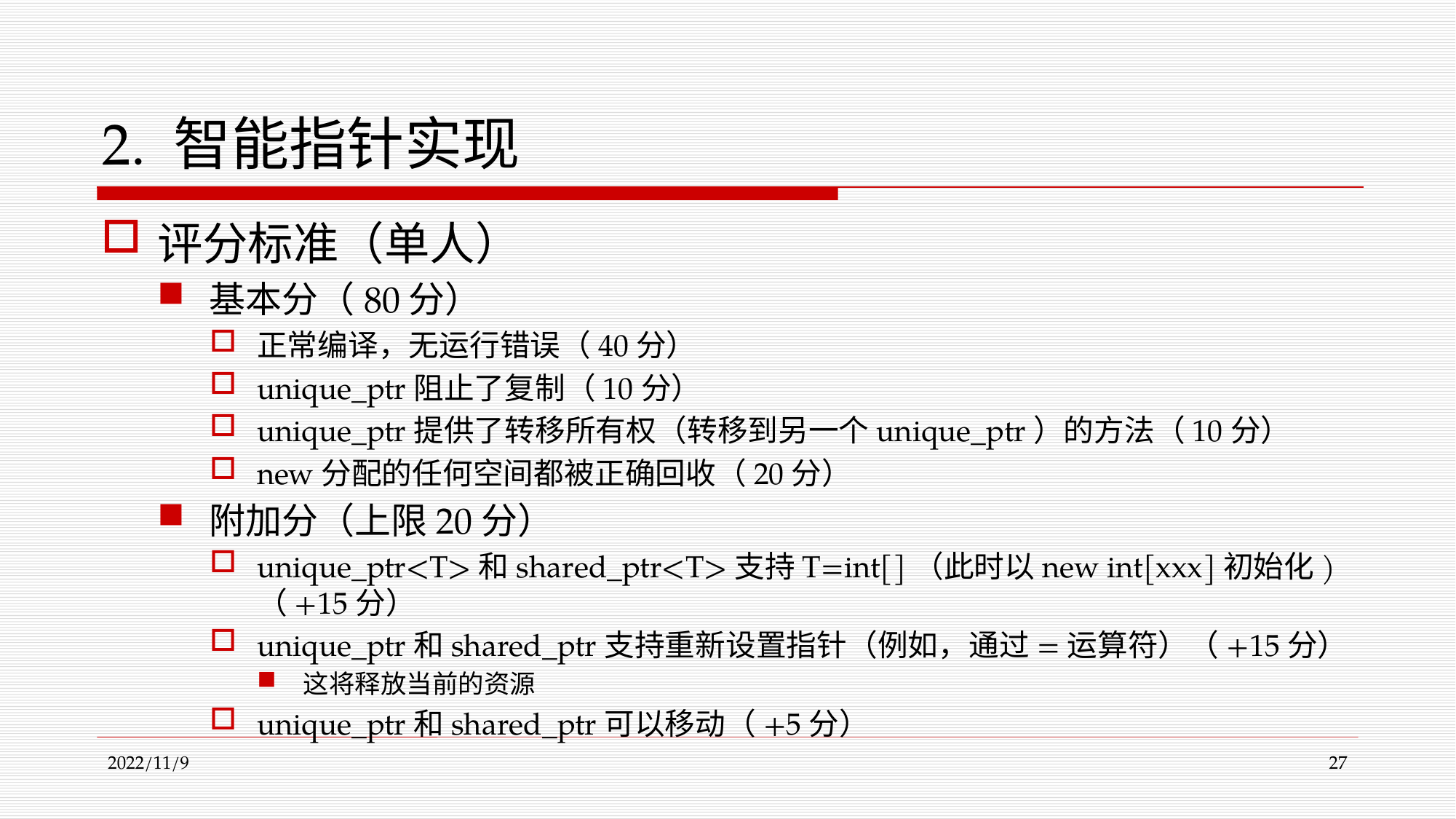

# 2. 智能指针实现
评分标准（单人）
基本分（80分）
正常编译，无运行错误（40分）
unique_ptr阻止了复制（10分）
unique_ptr提供了转移所有权（转移到另一个unique_ptr）的方法（10分）
new分配的任何空间都被正确回收（20分）
附加分（上限20分）
unique_ptr<T>和shared_ptr<T>支持T=int[]（此时以new int[xxx]初始化)（+15分）
unique_ptr和shared_ptr支持重新设置指针（例如，通过=运算符）（+15分）
这将释放当前的资源
unique_ptr和shared_ptr可以移动（+5分）
2022/11/9
27